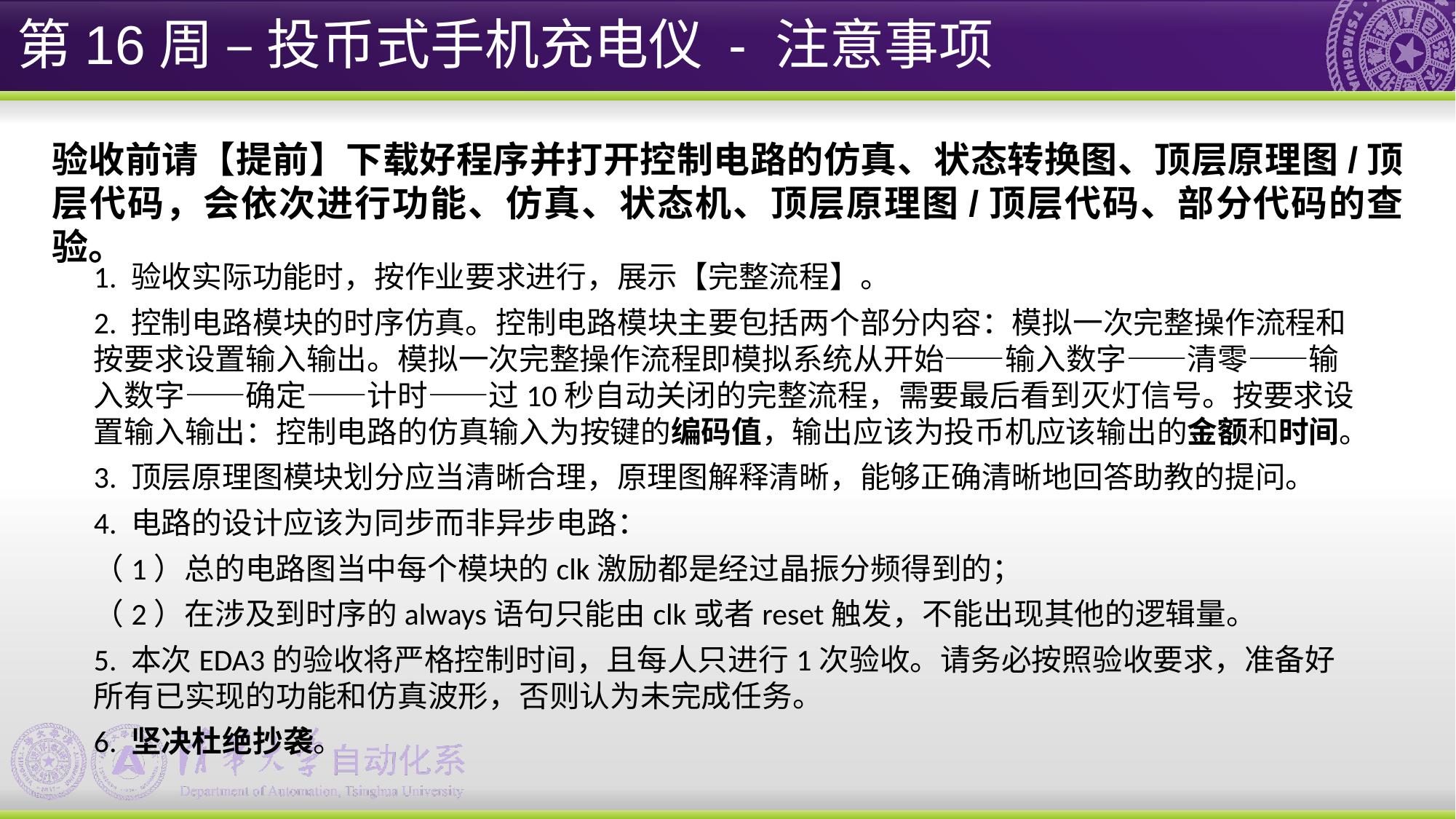

第16周 – 投币式手机充电仪 - 注意事项
验收前请【提前】下载好程序并打开控制电路的仿真、状态转换图、顶层原理图/顶层代码，会依次进行功能、仿真、状态机、顶层原理图/顶层代码、部分代码的查验。
1. 验收实际功能时，按作业要求进行，展示【完整流程】。
2. 控制电路模块的时序仿真。控制电路模块主要包括两个部分内容：模拟一次完整操作流程和按要求设置输入输出。模拟一次完整操作流程即模拟系统从开始——输入数字——清零——输入数字——确定——计时——过10秒自动关闭的完整流程，需要最后看到灭灯信号。按要求设置输入输出：控制电路的仿真输入为按键的编码值，输出应该为投币机应该输出的金额和时间。
3. 顶层原理图模块划分应当清晰合理，原理图解释清晰，能够正确清晰地回答助教的提问。
4. 电路的设计应该为同步而非异步电路：
（1）总的电路图当中每个模块的clk激励都是经过晶振分频得到的；
（2）在涉及到时序的always语句只能由clk或者reset触发，不能出现其他的逻辑量。
5. 本次EDA3的验收将严格控制时间，且每人只进行1次验收。请务必按照验收要求，准备好所有已实现的功能和仿真波形，否则认为未完成任务。
6. 坚决杜绝抄袭。